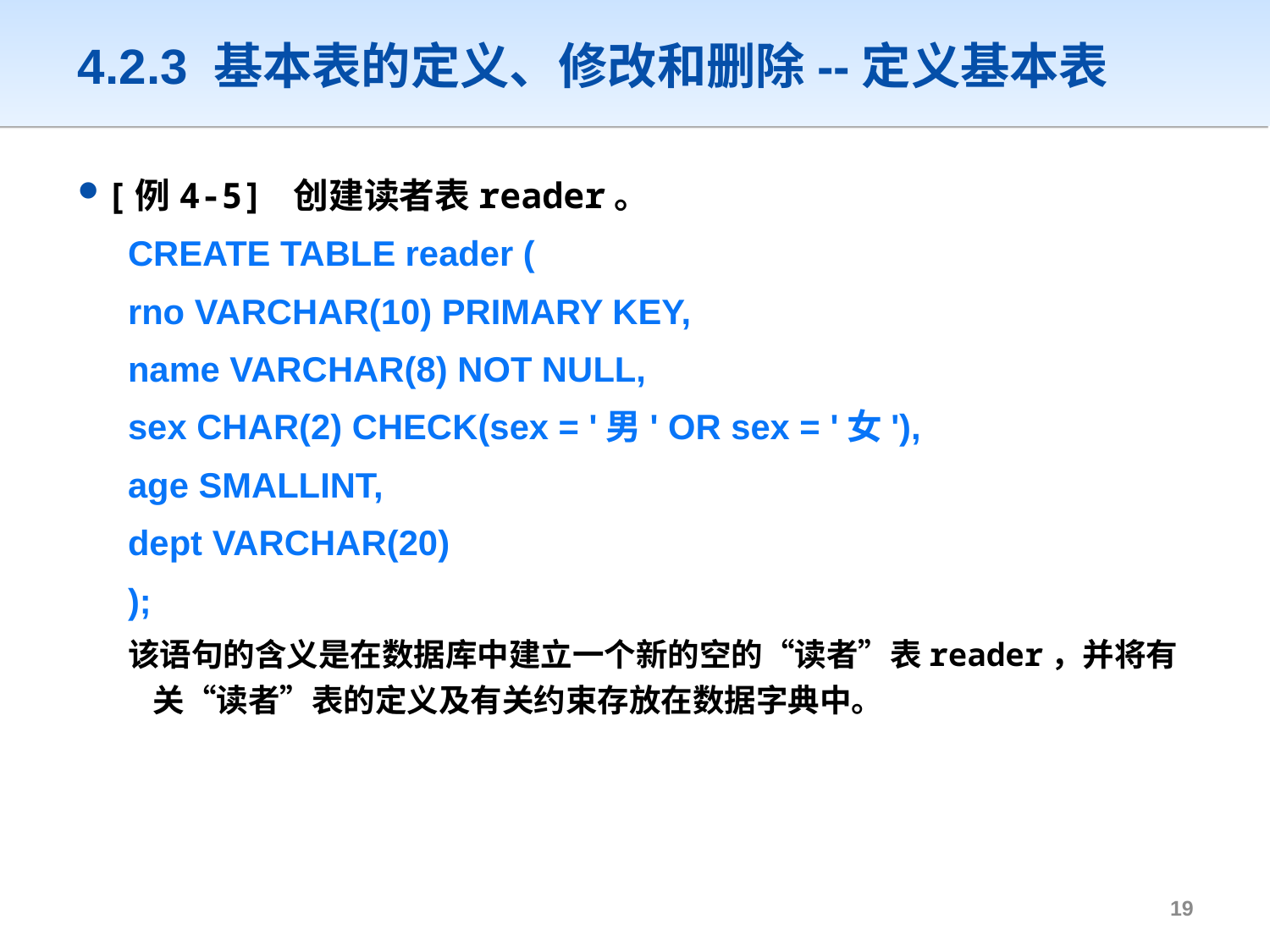

# 4.2.3 基本表的定义、修改和删除--定义基本表
[例4-5] 创建读者表reader。
CREATE TABLE reader (
rno VARCHAR(10) PRIMARY KEY,
name VARCHAR(8) NOT NULL,
sex CHAR(2) CHECK(sex = '男' OR sex = '女'),
age SMALLINT,
dept VARCHAR(20)
);
该语句的含义是在数据库中建立一个新的空的“读者”表reader，并将有关“读者”表的定义及有关约束存放在数据字典中。

19